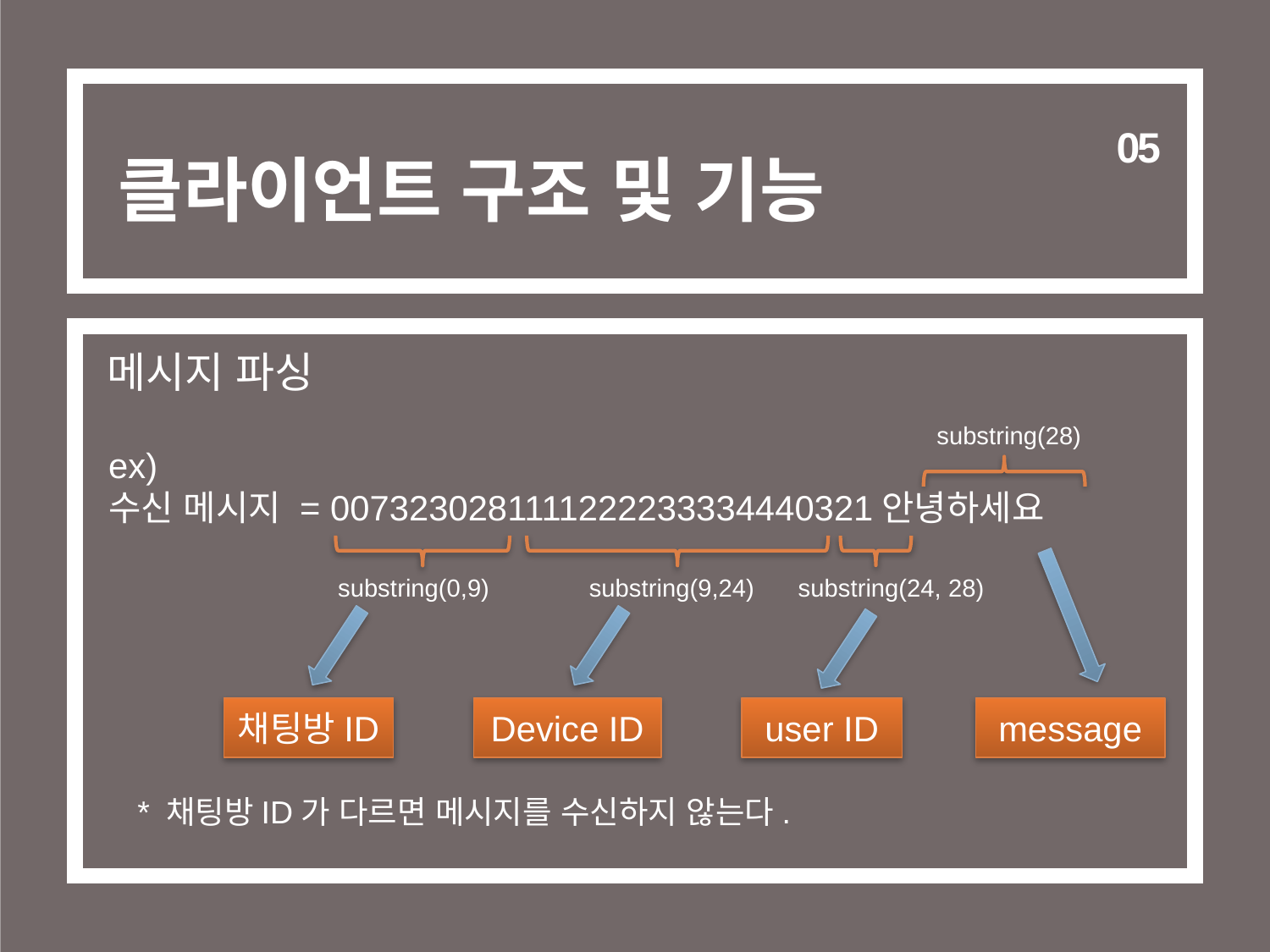

05

# 클라이언트 구조 및 기능

메시지 파싱

 substring(28)
ex)
수신 메시지 = 0073230281111222233334440321안녕하세요

substring(0,9)
 substring(9,24)
 substring(24, 28)

message
Device ID
채팅방ID
user ID
* 채팅방ID가 다르면 메시지를 수신하지 않는다.